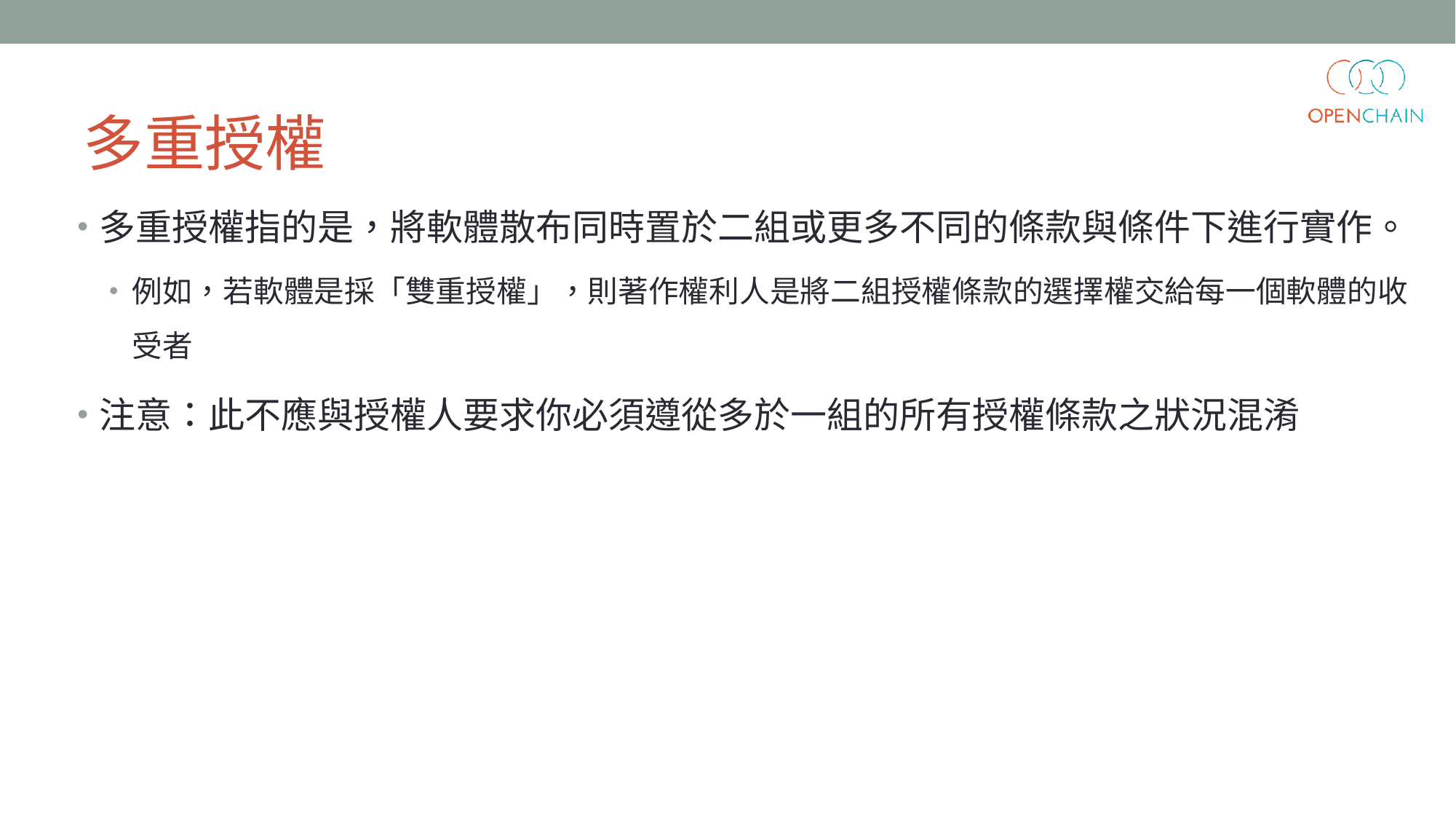

# 多重授權
多重授權指的是，將軟體散布同時置於二組或更多不同的條款與條件下進行實作。
例如，若軟體是採「雙重授權」，則著作權利人是將二組授權條款的選擇權交給每一個軟體的收受者
注意：此不應與授權人要求你必須遵從多於一組的所有授權條款之狀況混淆